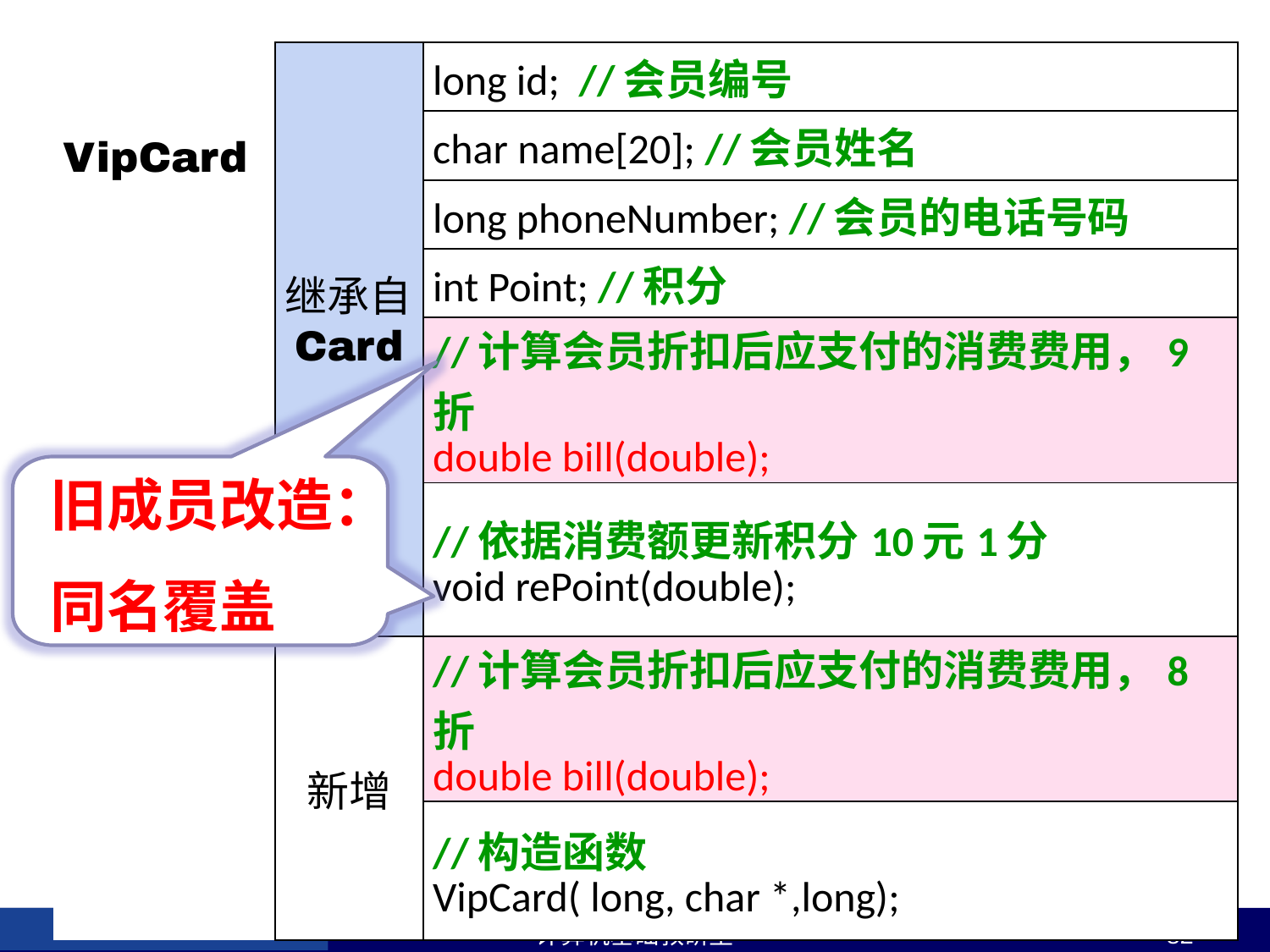

| VipCard | 继承自Card | long id; //会员编号 |
| --- | --- | --- |
|  |  | char name[20]; //会员姓名 |
|  |  | long phoneNumber; //会员的电话号码 |
|  |  | int Point; //积分 |
|  |  | //计算会员折扣后应支付的消费费用，9折 double bill(double); |
|  |  | //依据消费额更新积分10元1分 void rePoint(double); |
|  | 新增 | //计算会员折扣后应支付的消费费用，8折 double bill(double); |
|  |  | //构造函数 VipCard( long, char \*,long); |
# EX7.18

旧成员改造：同名覆盖
2017/4/24
计算机基础教研室
82